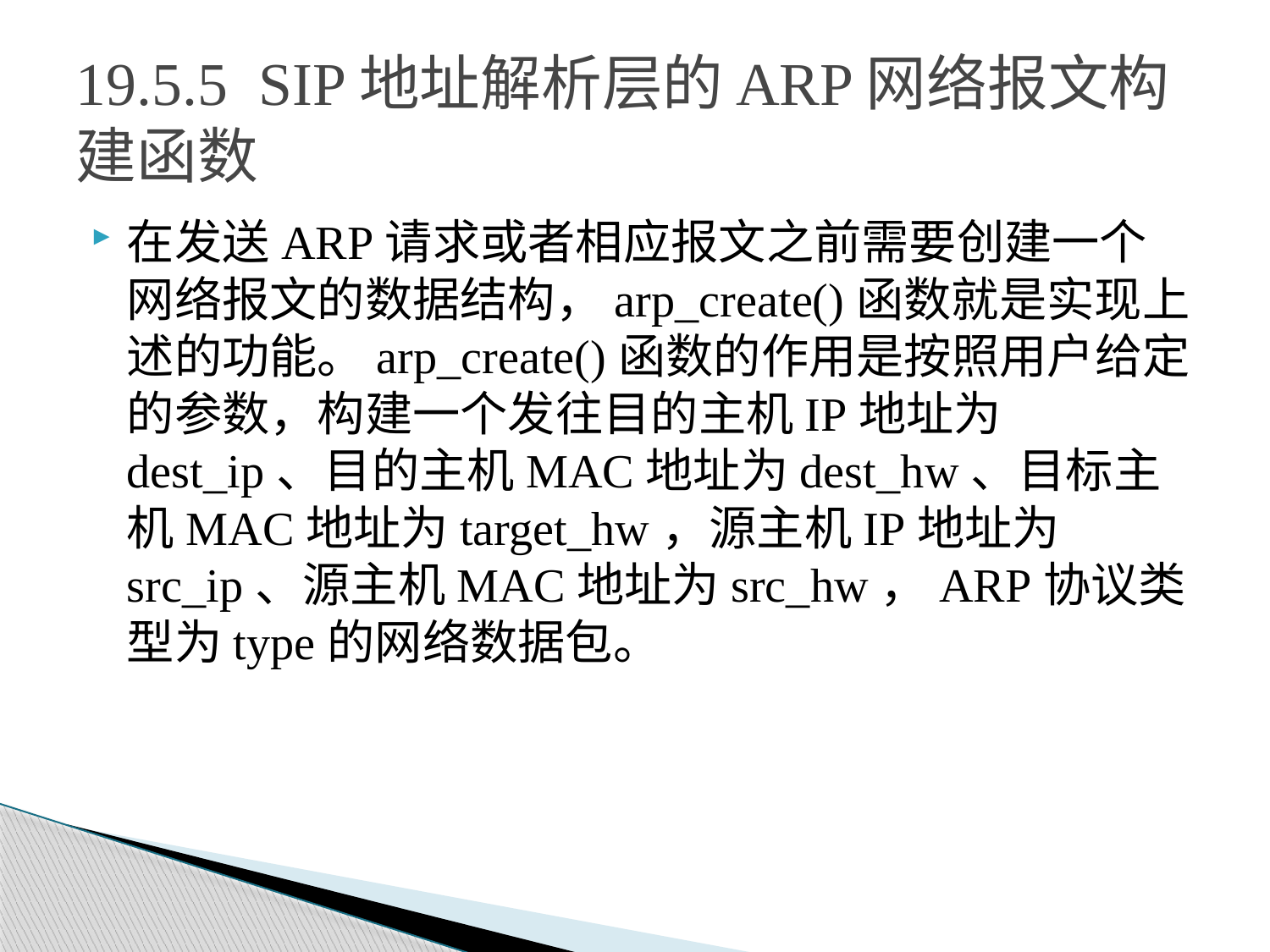

# 19.5.5  SIP地址解析层的ARP网络报文构建函数
在发送ARP请求或者相应报文之前需要创建一个网络报文的数据结构，arp_create()函数就是实现上述的功能。arp_create()函数的作用是按照用户给定的参数，构建一个发往目的主机IP地址为dest_ip、目的主机MAC地址为dest_hw、目标主机MAC地址为target_hw，源主机IP地址为src_ip、源主机MAC地址为src_hw，ARP协议类型为type的网络数据包。